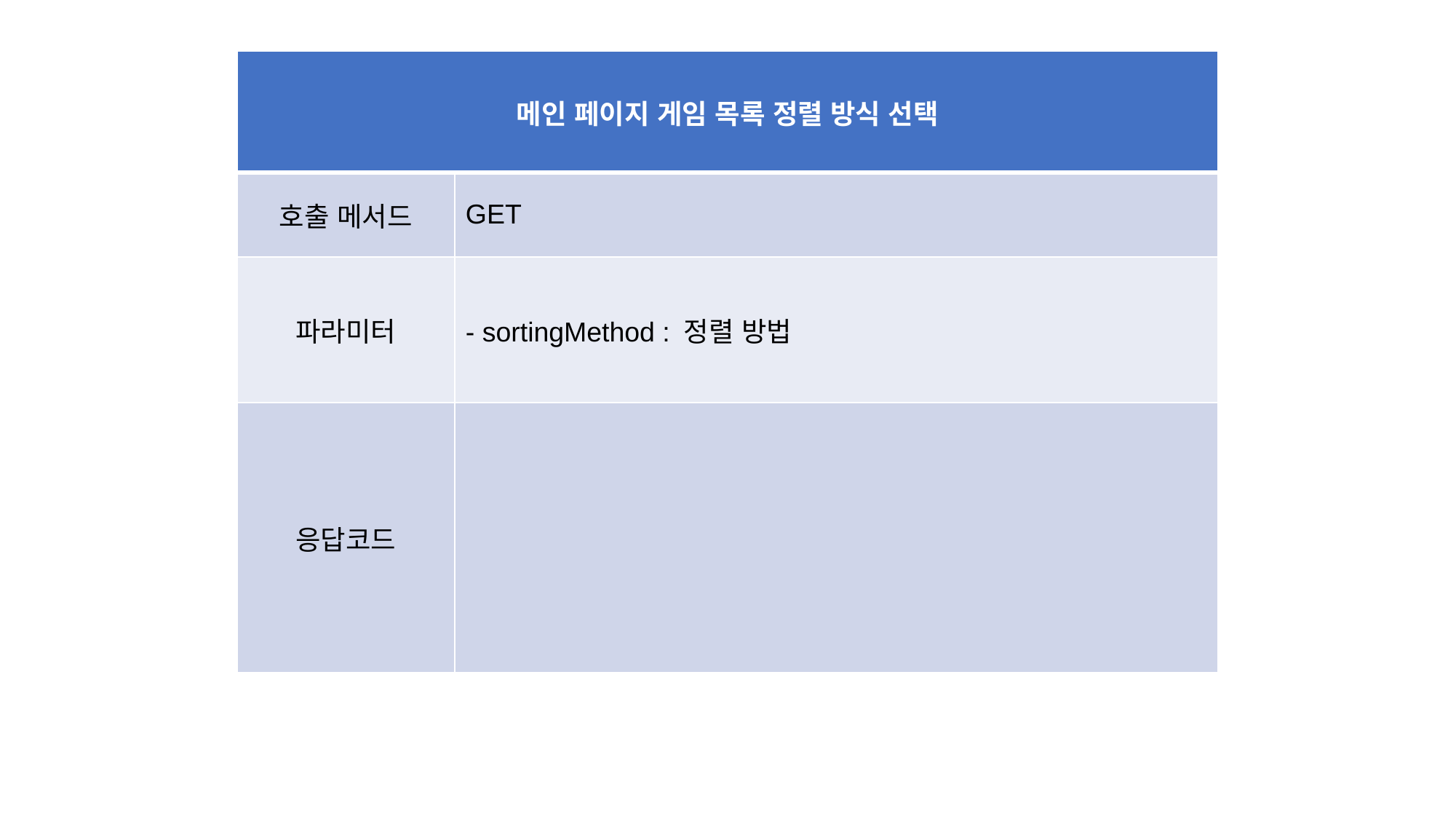

| 메인 페이지 게임 목록 정렬 방식 선택 |  |
| --- | --- |
| 호출 메서드 | GET |
| 파라미터 | - sortingMethod : 정렬 방법 |
| 응답코드 |  |